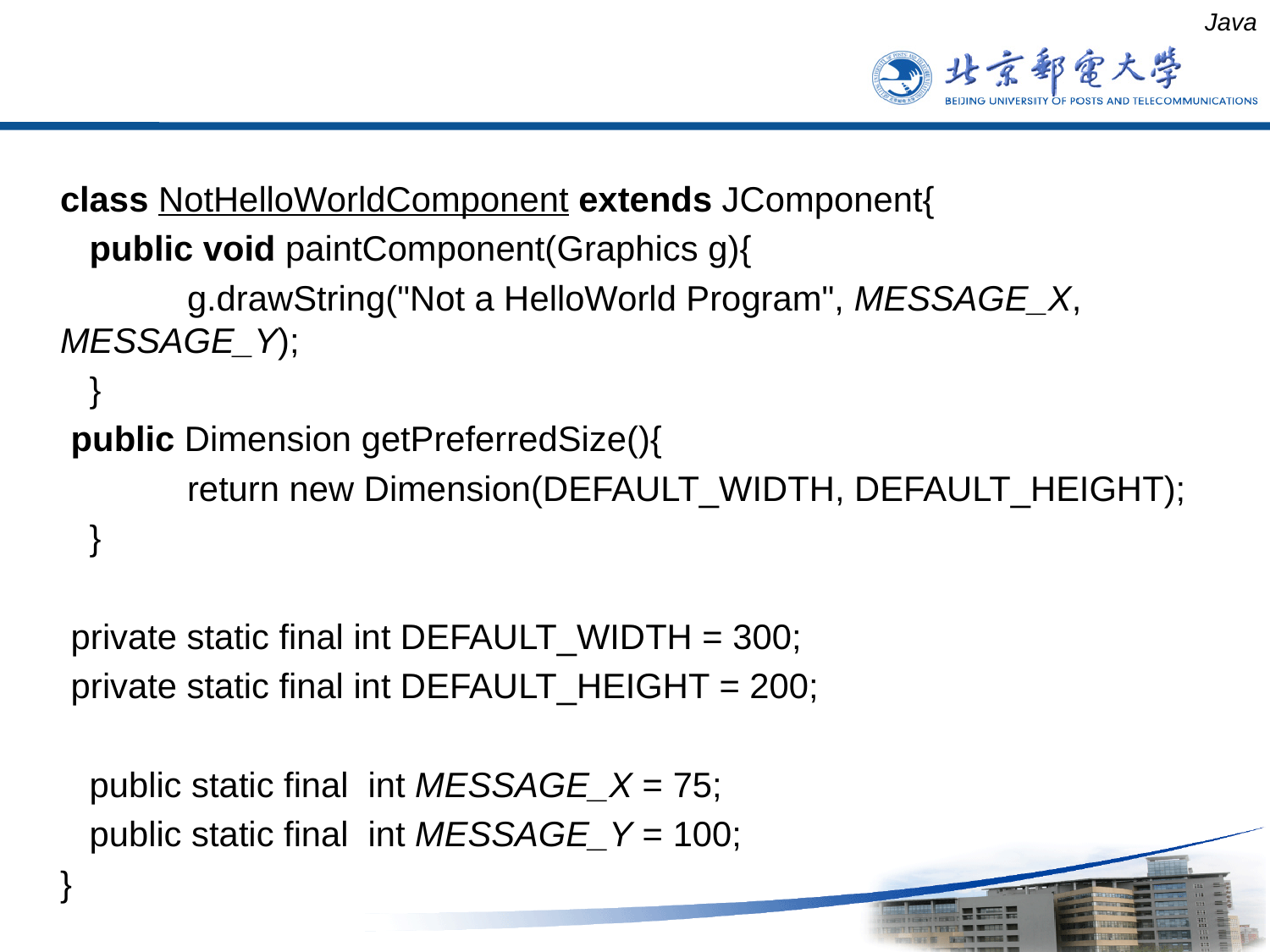

Java
在组件中显示信息
	class NotHelloWorldComponent extends JComponent{
	   public void paintComponent(Graphics g){
		g.drawString("Not a HelloWorld Program", MESSAGE_X, MESSAGE_Y);
	   }
      public Dimension getPreferredSize(){
		return new Dimension(DEFAULT_WIDTH, DEFAULT_HEIGHT);
	   }

      private static final int DEFAULT_WIDTH = 300;
      private static final int DEFAULT_HEIGHT = 200;

	   public static final  int MESSAGE_X = 75;
	   public static final  int MESSAGE_Y = 100;
	}